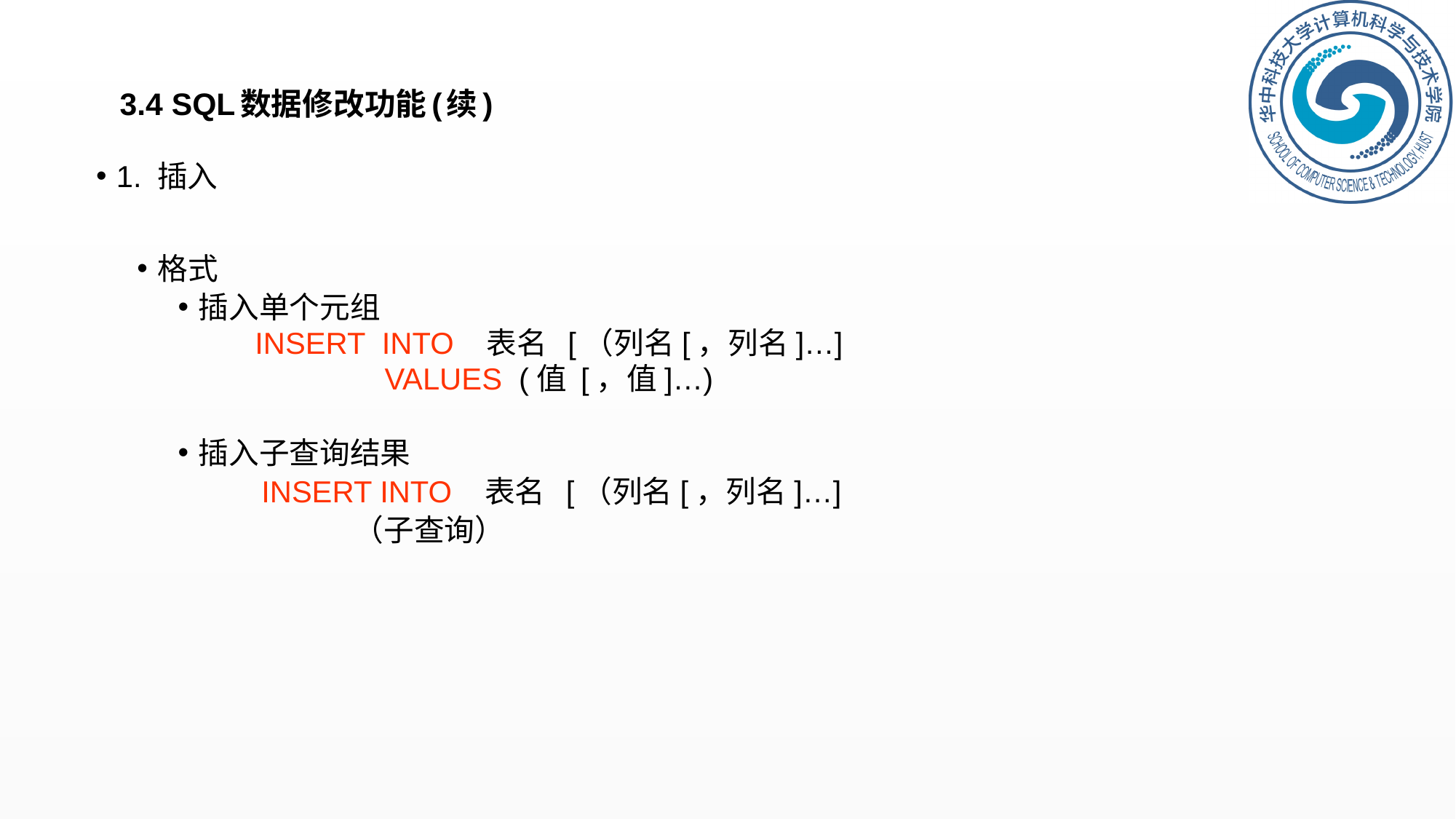

# 3.4 SQL数据修改功能(续)
1. 插入

格式
插入单个元组
INSERT  INTO   表名  [（列名[，列名]…]
VALUES  (值 [，值]…)

插入子查询结果
          INSERT INTO   表名  [（列名[，列名]…]
                         （子查询）